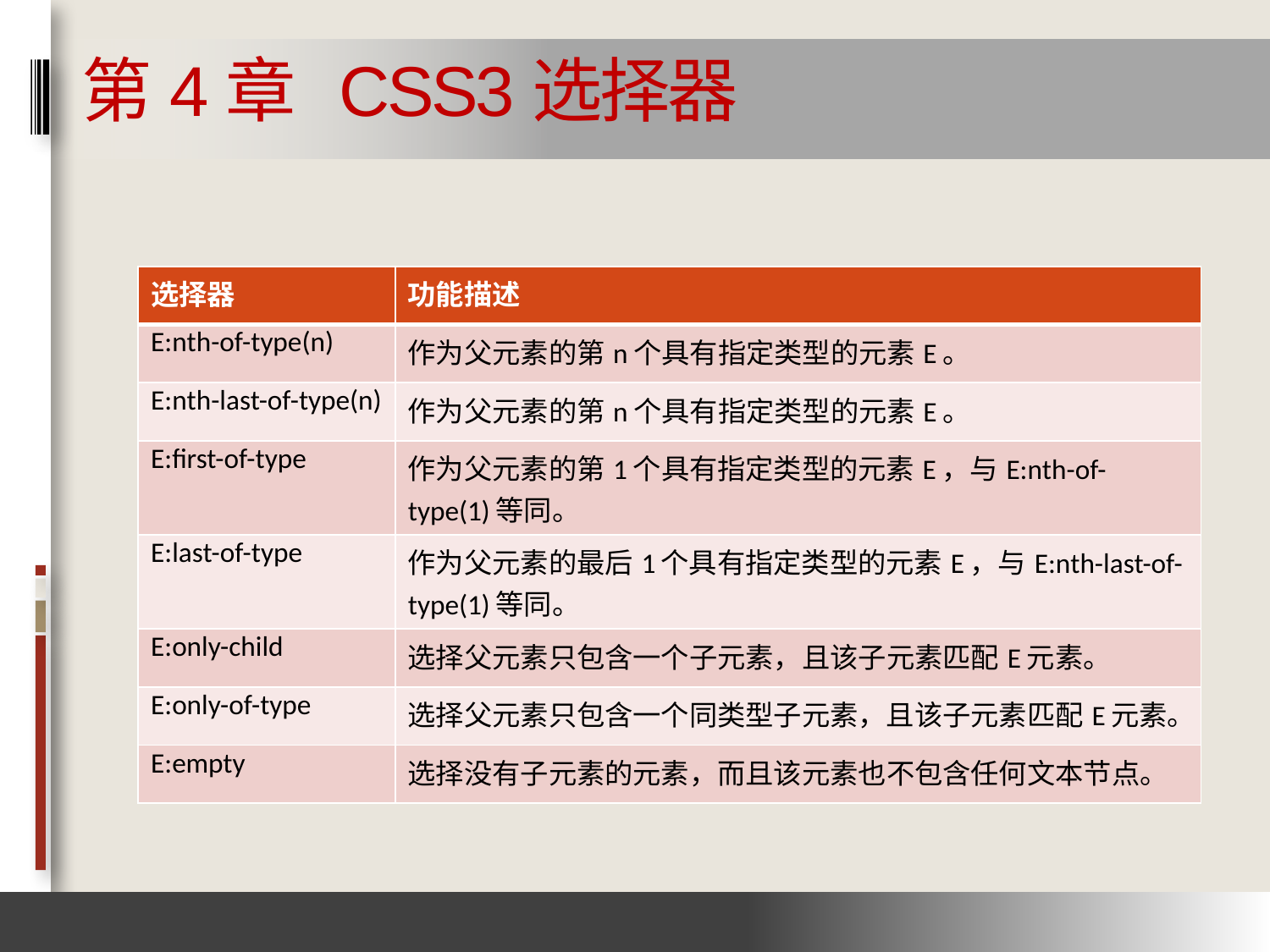

# 第4章  CSS3选择器

| 选择器 | 功能描述 |
| --- | --- |
| E:nth-of-type(n) | 作为父元素的第n个具有指定类型的元素E。 |
| E:nth-last-of-type(n) | 作为父元素的第n个具有指定类型的元素E。 |
| E:first-of-type | 作为父元素的第1个具有指定类型的元素E，与E:nth-of-type(1)等同。 |
| E:last-of-type | 作为父元素的最后1个具有指定类型的元素E，与E:nth-last-of-type(1)等同。 |
| E:only-child | 选择父元素只包含一个子元素，且该子元素匹配E元素。 |
| E:only-of-type | 选择父元素只包含一个同类型子元素，且该子元素匹配E元素。 |
| E:empty | 选择没有子元素的元素，而且该元素也不包含任何文本节点。 |